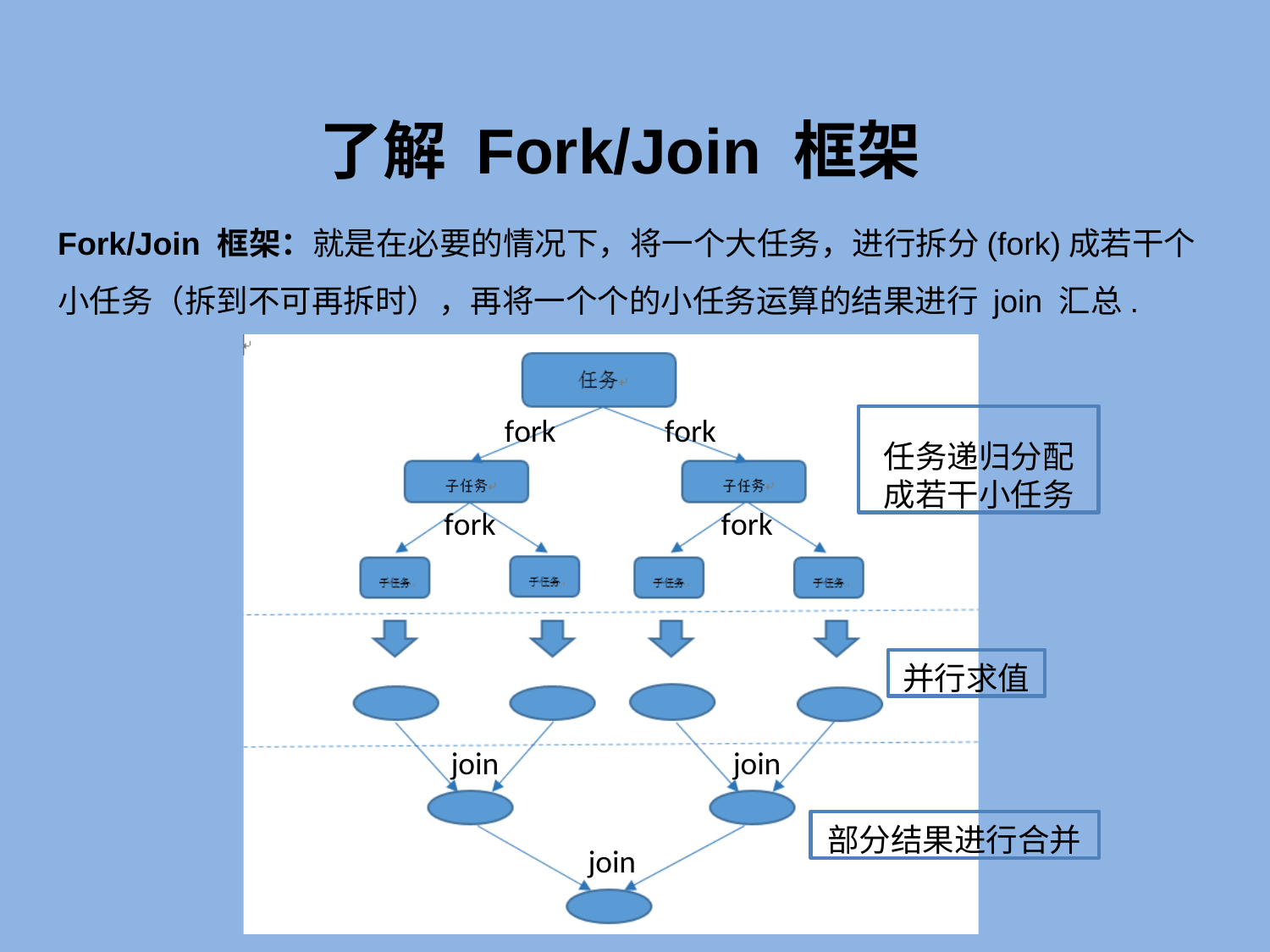

# 了解 Fork/Join 框架
Fork/Join 框架：就是在必要的情况下，将一个大任务，进行拆分(fork)成若干个 小任务（拆到不可再拆时），再将一个个的小任务运算的结果进行 join 汇总.

任务递归分配 成若干小任务
fork
fork
fork
fork
并行求值
join
join
部分结果进行合并
join